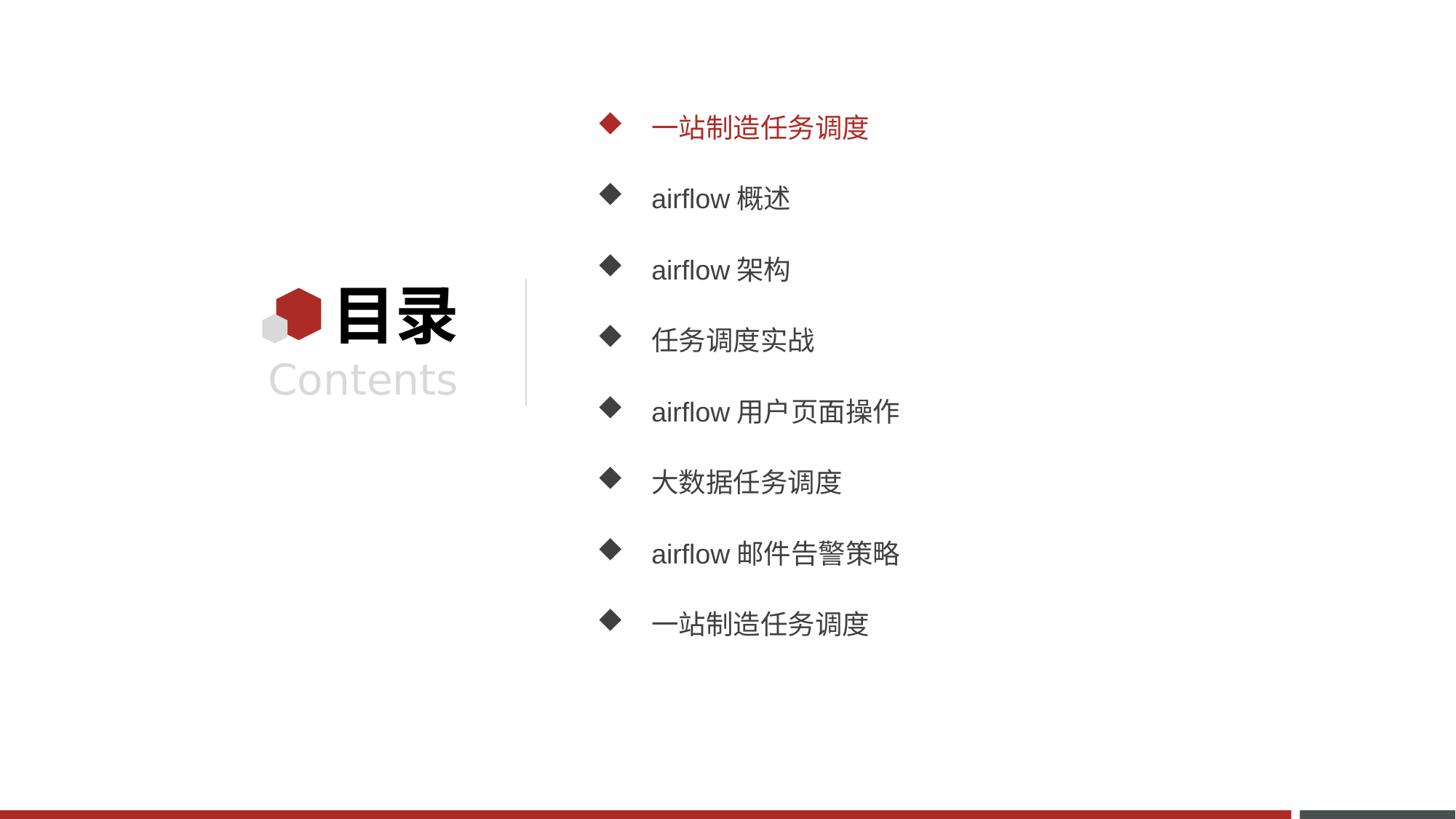

一站制造任务调度
airflow概述
airflow架构
任务调度实战
airflow用户页面操作
大数据任务调度
airflow邮件告警策略
一站制造任务调度